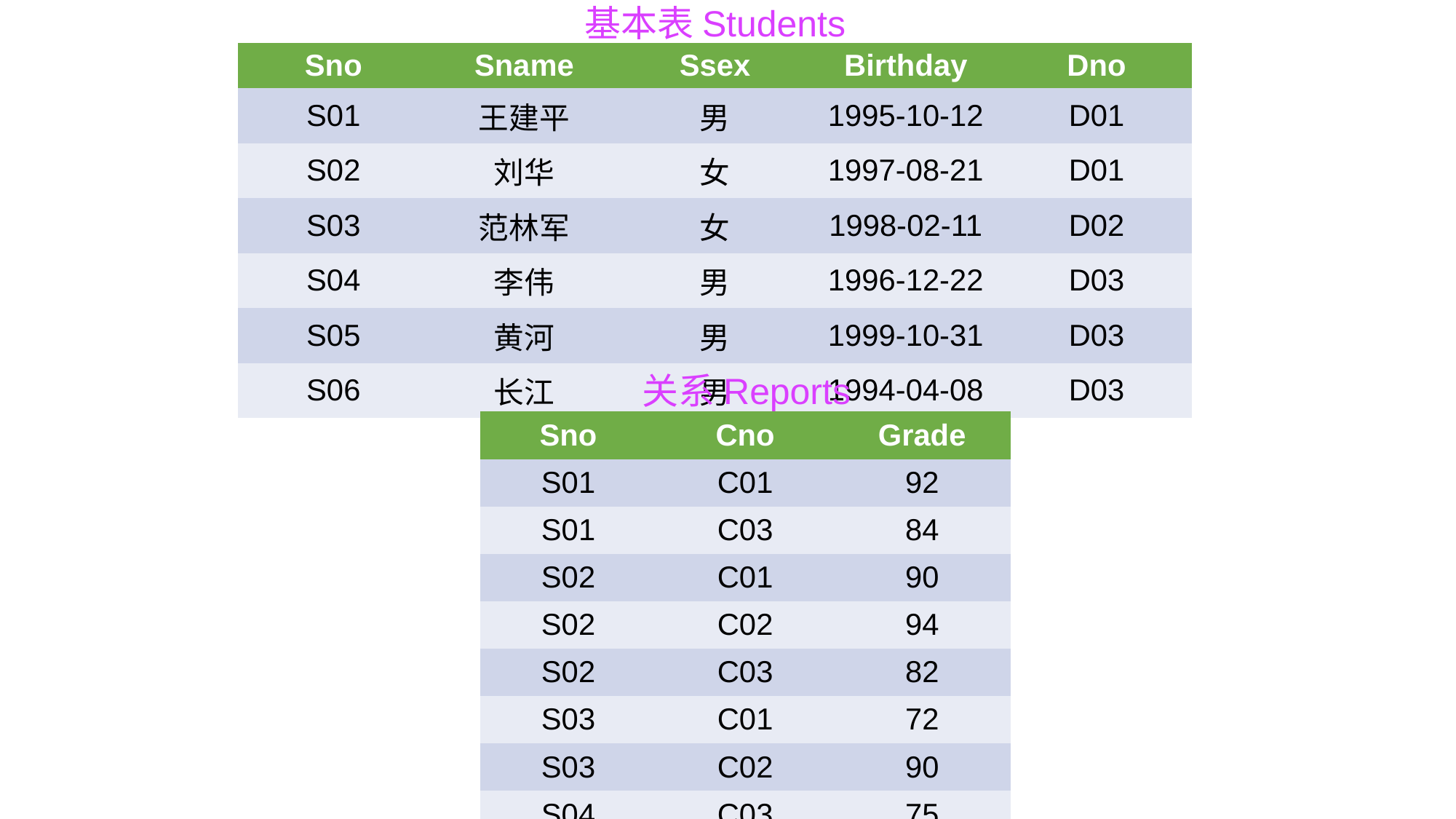

基本表Students
| Sno | Sname | Ssex | Birthday | Dno |
| --- | --- | --- | --- | --- |
| S01 | 王建平 | 男 | 1995-10-12 | D01 |
| S02 | 刘华 | 女 | 1997-08-21 | D01 |
| S03 | 范林军 | 女 | 1998-02-11 | D02 |
| S04 | 李伟 | 男 | 1996-12-22 | D03 |
| S05 | 黄河 | 男 | 1999-10-31 | D03 |
| S06 | 长江 | 男 | 1994-04-08 | D03 |
关系Reports
| Sno | Cno | Grade |
| --- | --- | --- |
| S01 | C01 | 92 |
| S01 | C03 | 84 |
| S02 | C01 | 90 |
| S02 | C02 | 94 |
| S02 | C03 | 82 |
| S03 | C01 | 72 |
| S03 | C02 | 90 |
| S04 | C03 | 75 |